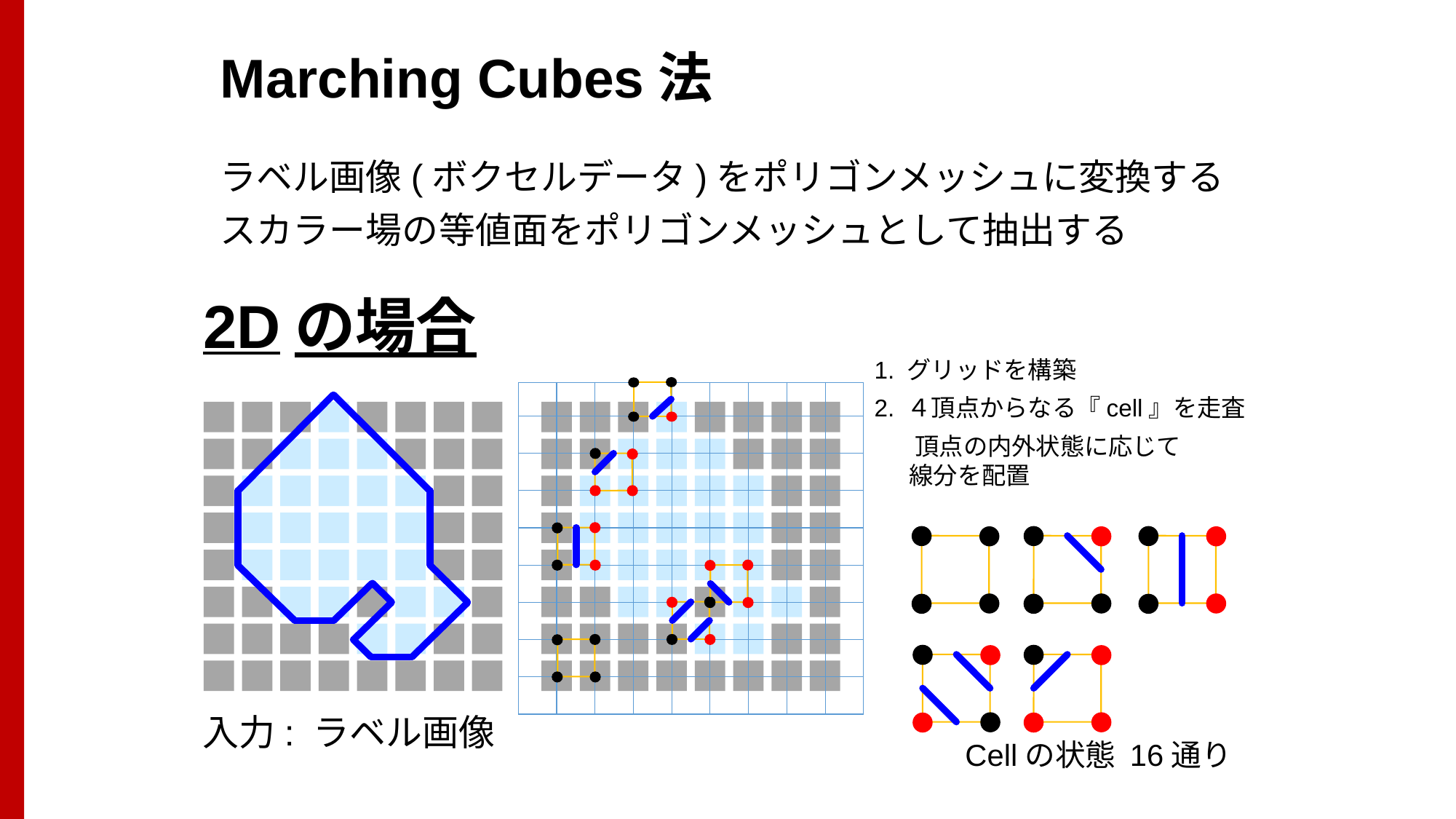

# Marching Cubes法
ラベル画像(ボクセルデータ)をポリゴンメッシュに変換する
スカラー場の等値面をポリゴンメッシュとして抽出する
2Dの場合
1. グリッドを構築
2. ４頂点からなる『cell』を走査
  　頂点の内外状態に応じて
　  線分を配置

入力: ラベル画像
Cellの状態 16通り